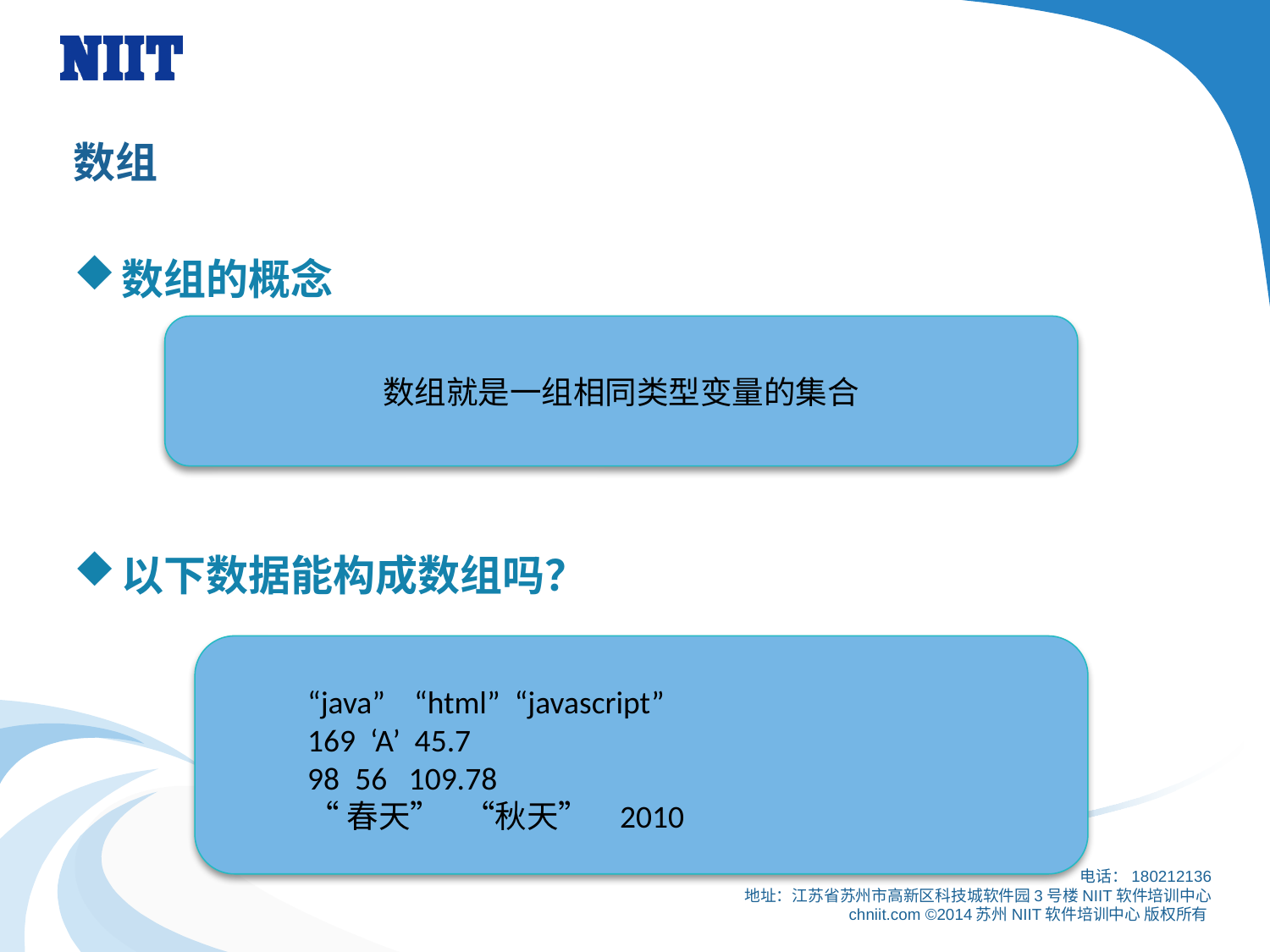

# 数组
数组的概念

以下数据能构成数组吗？
数组就是一组相同类型变量的集合

“java”    “html”  “javascript”
169  ‘A’  45.7
56   109.78
“春天”   “秋天”   2010